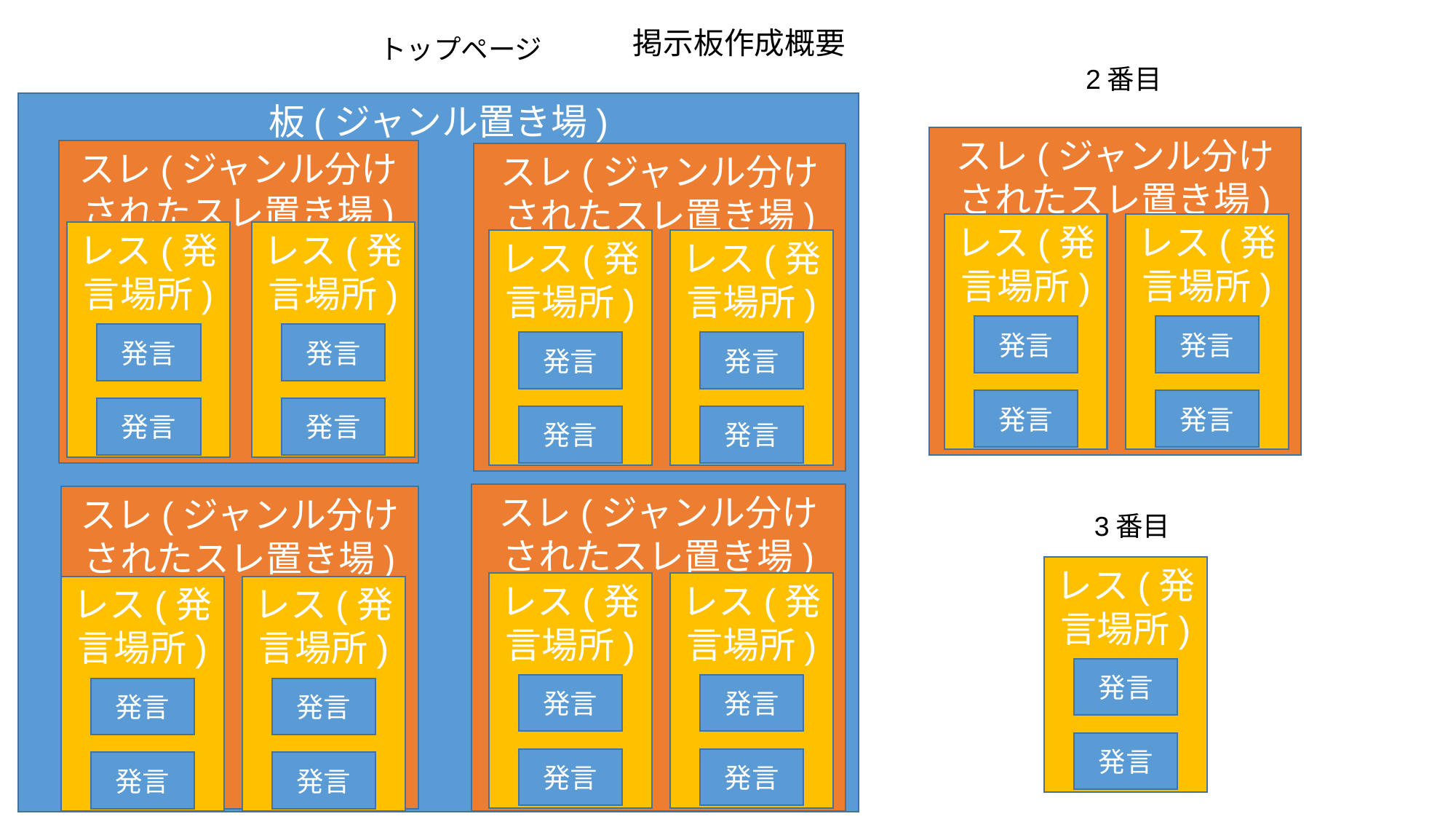

掲示板作成概要
トップページ
2番目
板(ジャンル置き場)
スレ(ジャンル分けされたスレ置き場)
スレ(ジャンル分けされたスレ置き場)
スレ(ジャンル分けされたスレ置き場)
レス(発言場所)
レス(発言場所)
レス(発言場所)
レス(発言場所)
レス(発言場所)
レス(発言場所)
発言
発言
発言
発言
発言
発言
発言
発言
発言
発言
発言
発言
スレ(ジャンル分けされたスレ置き場)
スレ(ジャンル分けされたスレ置き場)
3番目
レス(発言場所)
レス(発言場所)
レス(発言場所)
レス(発言場所)
レス(発言場所)
発言
発言
発言
発言
発言
発言
発言
発言
発言
発言